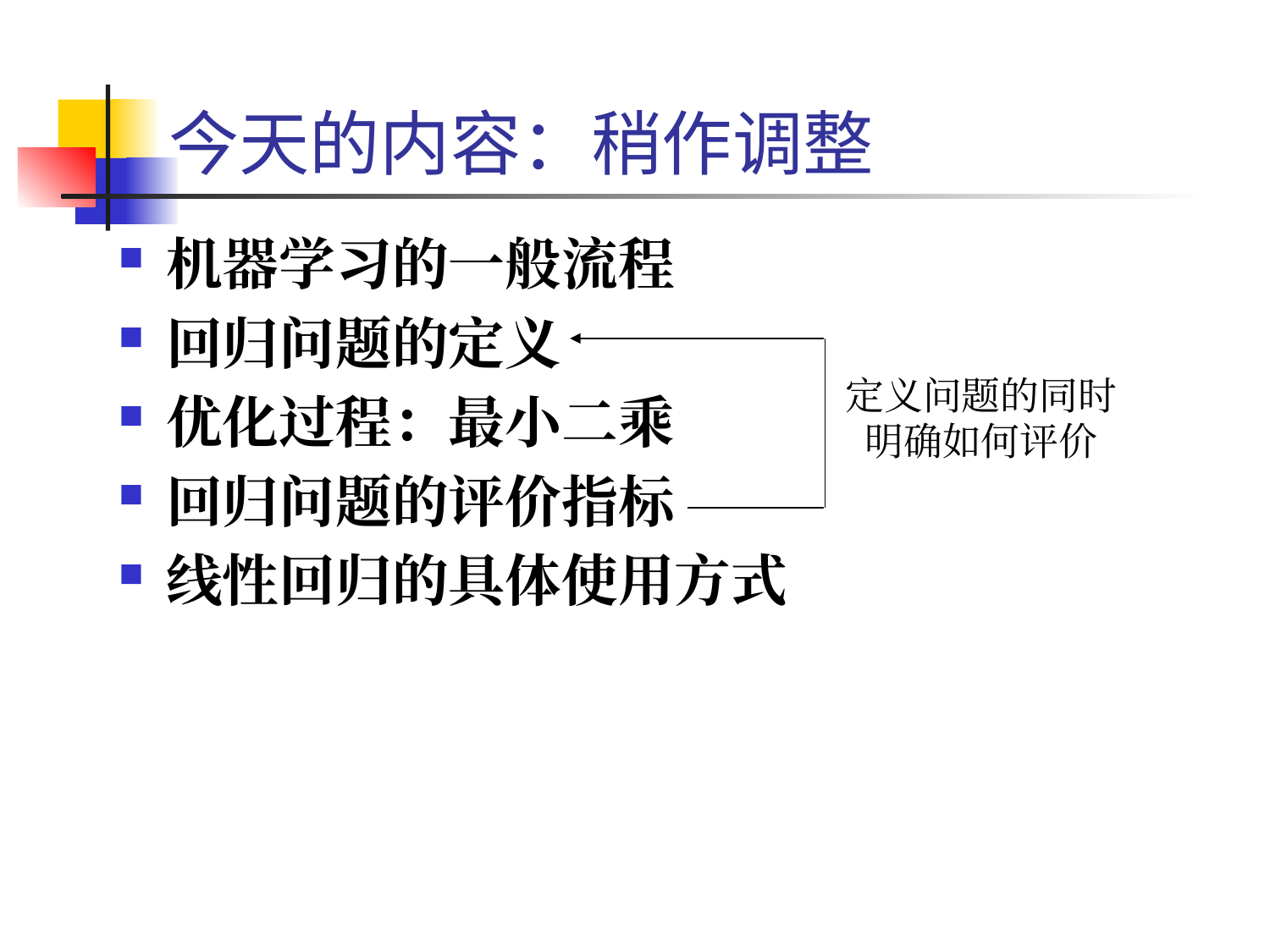

# 今天的内容：稍作调整
机器学习的一般流程
回归问题的定义
优化过程：最小二乘
回归问题的评价指标
线性回归的具体使用方式

定义问题的同时明确如何评价